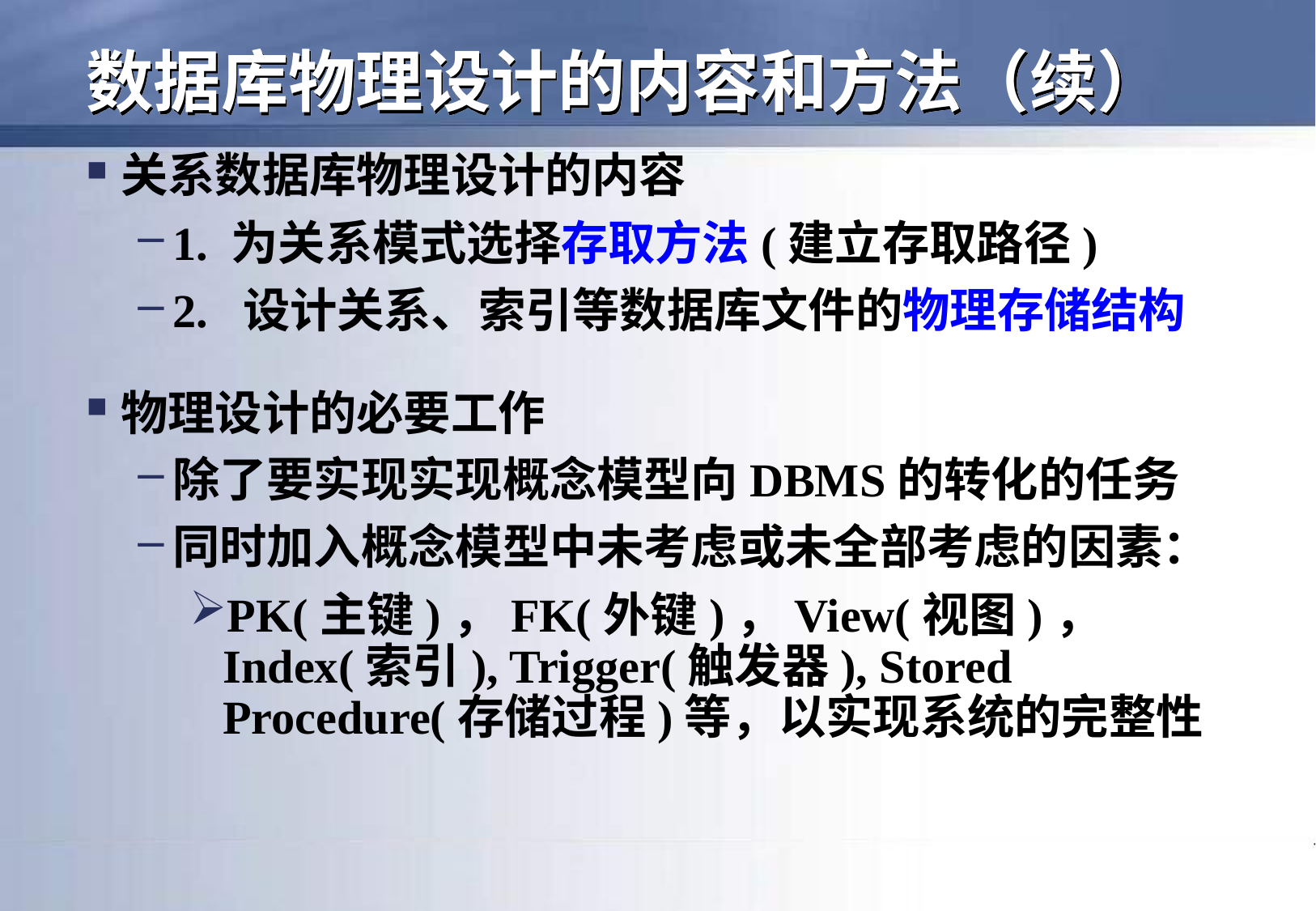

# 数据库物理设计的内容和方法（续）
关系数据库物理设计的内容
1. 为关系模式选择存取方法(建立存取路径)
2.  设计关系、索引等数据库文件的物理存储结构
物理设计的必要工作
除了要实现实现概念模型向DBMS的转化的任务
同时加入概念模型中未考虑或未全部考虑的因素：
PK(主键)，FK(外键)，View(视图)， Index(索引), Trigger(触发器), Stored Procedure(存储过程)等，以实现系统的完整性
62